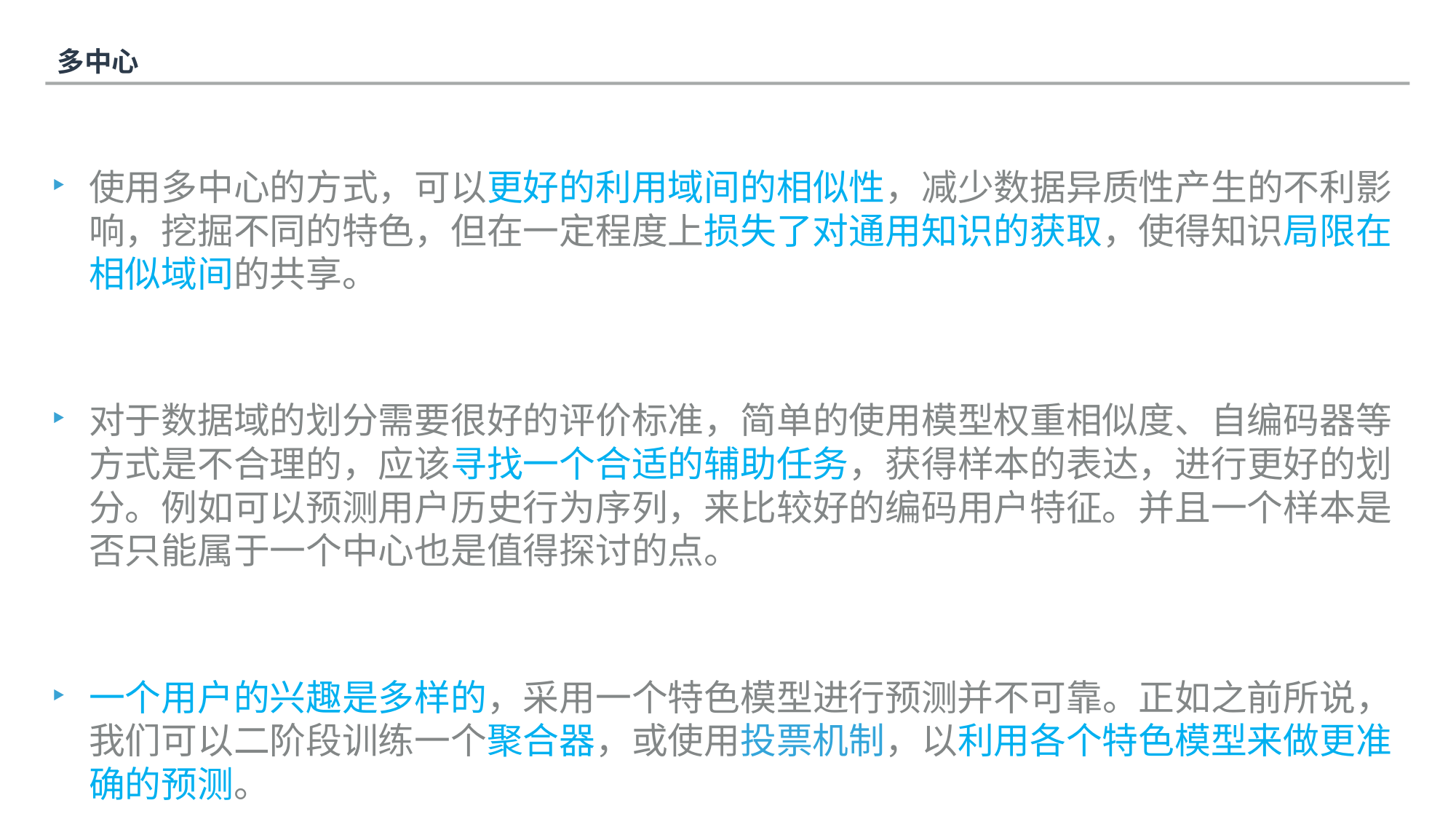

多中心
使用多中心的方式，可以更好的利用域间的相似性，减少数据异质性产生的不利影响，挖掘不同的特色，但在一定程度上损失了对通用知识的获取，使得知识局限在相似域间的共享。

对于数据域的划分需要很好的评价标准，简单的使用模型权重相似度、自编码器等方式是不合理的，应该寻找一个合适的辅助任务，获得样本的表达，进行更好的划分。例如可以预测用户历史行为序列，来比较好的编码用户特征。并且一个样本是否只能属于一个中心也是值得探讨的点。

一个用户的兴趣是多样的，采用一个特色模型进行预测并不可靠。正如之前所说，我们可以二阶段训练一个聚合器，或使用投票机制，以利用各个特色模型来做更准确的预测。